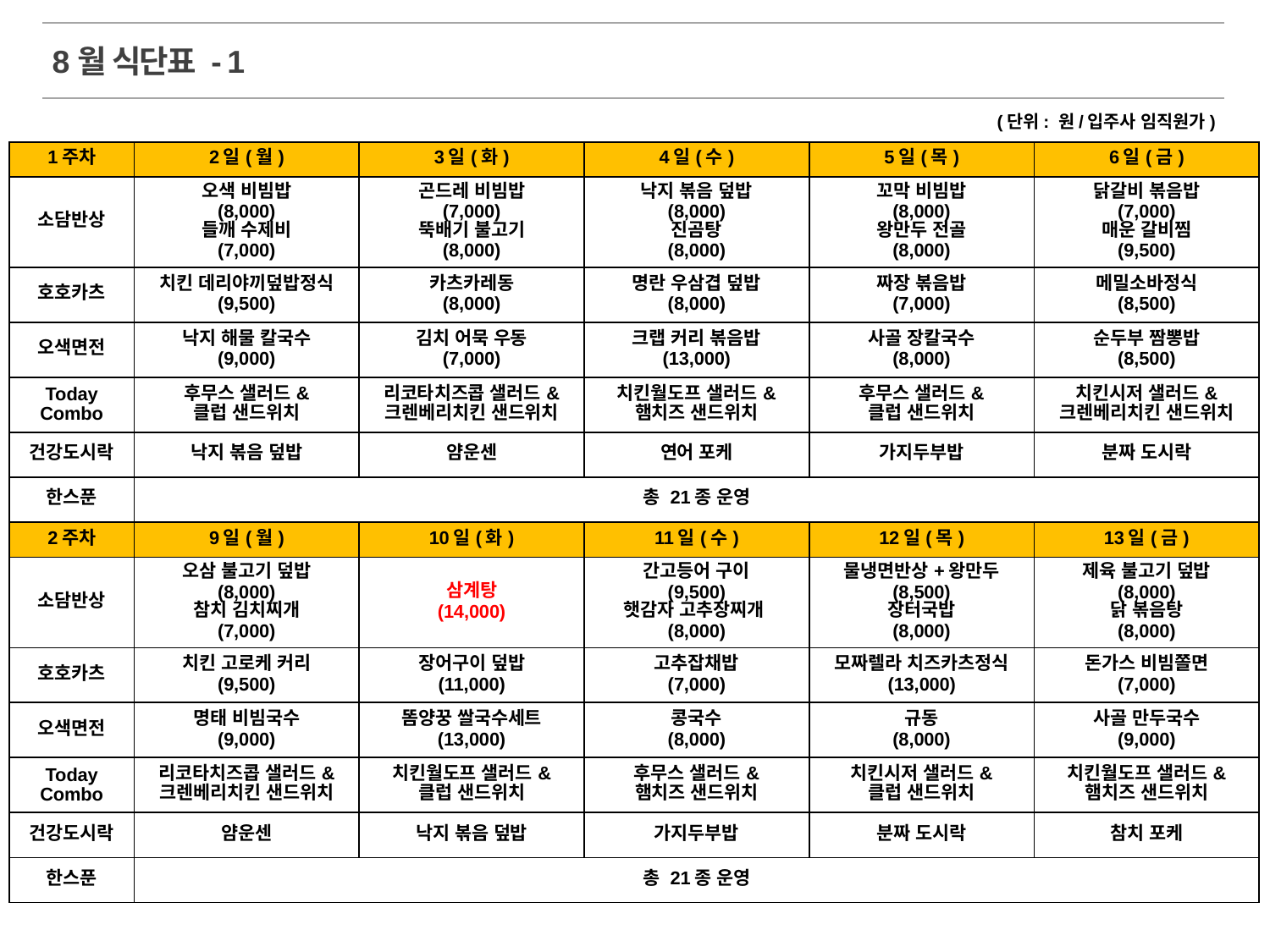

8월 식단표 - 1
(단위: 원/입주사 임직원가)
| 1주차 | 2일(월) | 3일(화) | 4일(수) | 5일(목) | 6일(금) |
| --- | --- | --- | --- | --- | --- |
| 소담반상 | 오색 비빔밥 (8,000) 들깨 수제비 (7,000) | 곤드레 비빔밥 (7,000) 뚝배기 불고기 (8,000) | 낙지 볶음 덮밥 (8,000) 진곰탕 (8,000) | 꼬막 비빔밥 (8,000) 왕만두 전골 (8,000) | 닭갈비 볶음밥 (7,000) 매운 갈비찜 (9,500) |
| 호호카츠 | 치킨 데리야끼덮밥정식 (9,500) | 카츠카레동 (8,000) | 명란 우삼겹 덮밥 (8,000) | 짜장 볶음밥 (7,000) | 메밀소바정식 (8,500) |
| 오색면전 | 낙지 해물 칼국수 (9,000) | 김치 어묵 우동 (7,000) | 크랩 커리 볶음밥 (13,000) | 사골 장칼국수 (8,000) | 순두부 짬뽕밥 (8,500) |
| Today Combo | 후무스 샐러드& 클럽 샌드위치 | 리코타치즈콥 샐러드& 크렌베리치킨 샌드위치 | 치킨월도프 샐러드& 햄치즈 샌드위치 | 후무스 샐러드& 클럽 샌드위치 | 치킨시저 샐러드& 크렌베리치킨 샌드위치 |
| 건강도시락 | 낙지 볶음 덮밥 | 얌운센 | 연어 포케 | 가지두부밥 | 분짜 도시락 |
| 한스푼 | 총 21종 운영 |  |  |  |  |
| 2주차 | 9일(월) | 10일(화) | 11일(수) | 12일(목) | 13일(금) |
| 소담반상 | 오삼 불고기 덮밥 (8,000) 참치 김치찌개 (7,000) | 삼계탕 (14,000) | 간고등어 구이 (9,500) 햇감자 고추장찌개(8,000) | 물냉면반상+왕만두 (8,500) 장터국밥 (8,000) | 제육 불고기 덮밥 (8,000) 닭 볶음탕 (8,000) |
| 호호카츠 | 치킨 고로케 커리 (9,500) | 장어구이 덮밥 (11,000) | 고추잡채밥 (7,000) | 모짜렐라 치즈카츠정식 (13,000) | 돈가스 비빔쫄면 (7,000) |
| 오색면전 | 명태 비빔국수 (9,000) | 똠양꿍 쌀국수세트 (13,000) | 콩국수 (8,000) | 규동 (8,000) | 사골 만두국수 (9,000) |
| Today Combo | 리코타치즈콥 샐러드& 크렌베리치킨 샌드위치 | 치킨월도프 샐러드& 클럽 샌드위치 | 후무스 샐러드& 햄치즈 샌드위치 | 치킨시저 샐러드& 클럽 샌드위치 | 치킨월도프 샐러드& 햄치즈 샌드위치 |
| 건강도시락 | 얌운센 | 낙지 볶음 덮밥 | 가지두부밥 | 분짜 도시락 | 참치 포케 |
| 한스푼 | 총 21종 운영 |  |  |  |  |